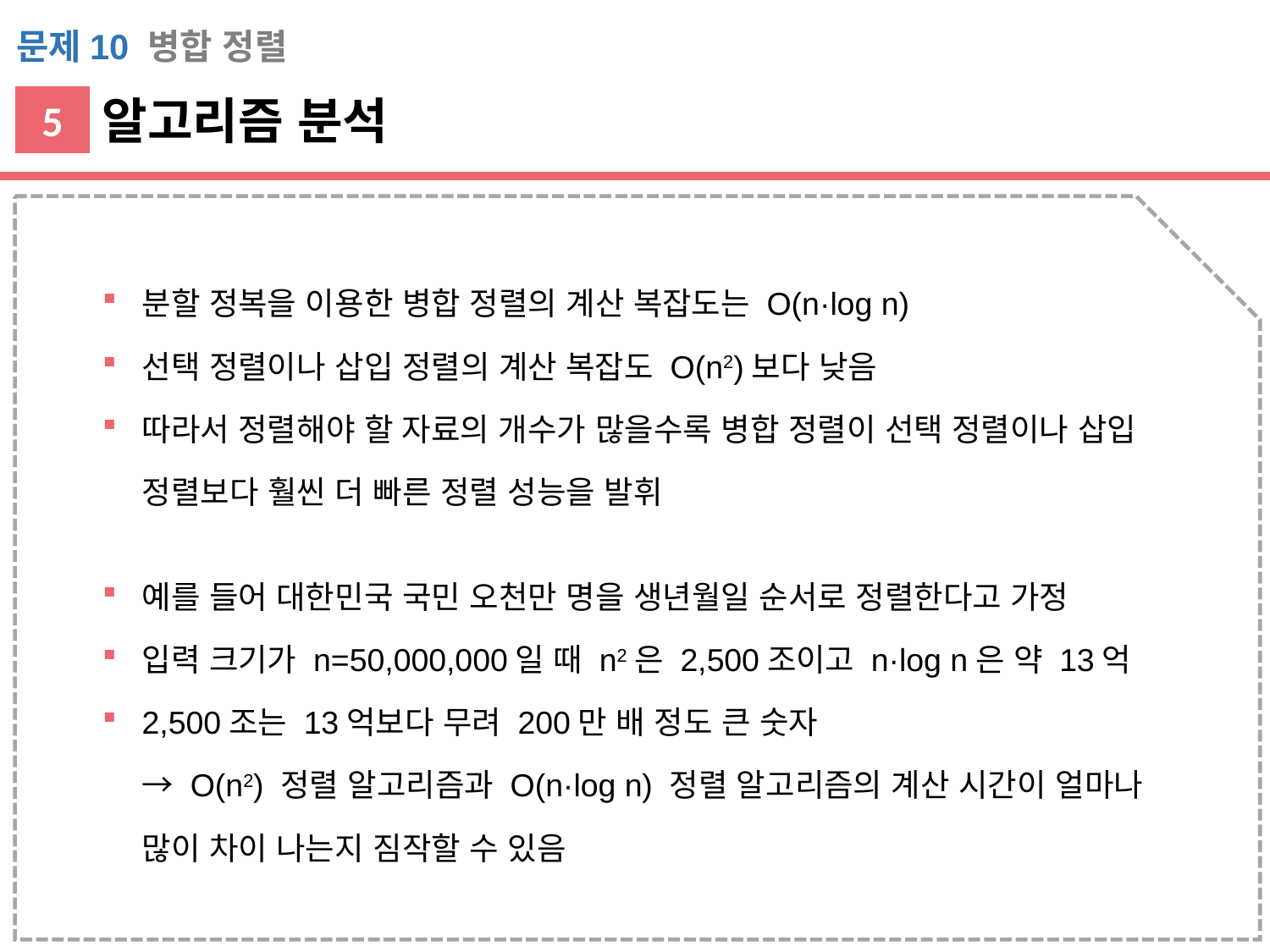

문제10 병합 정렬
알고리즘 분석
5

분할 정복을 이용한 병합 정렬의 계산 복잡도는 O(n·log n)
선택 정렬이나 삽입 정렬의 계산 복잡도 O(n2)보다 낮음
따라서 정렬해야 할 자료의 개수가 많을수록 병합 정렬이 선택 정렬이나 삽입 정렬보다 훨씬 더 빠른 정렬 성능을 발휘

예를 들어 대한민국 국민 오천만 명을 생년월일 순서로 정렬한다고 가정
입력 크기가 n=50,000,000일 때 n2은 2,500조이고 n·log n은 약 13억
2,500조는 13억보다 무려 200만 배 정도 큰 숫자
→ O(n2) 정렬 알고리즘과 O(n·log n) 정렬 알고리즘의 계산 시간이 얼마나 많이 차이 나는지 짐작할 수 있음